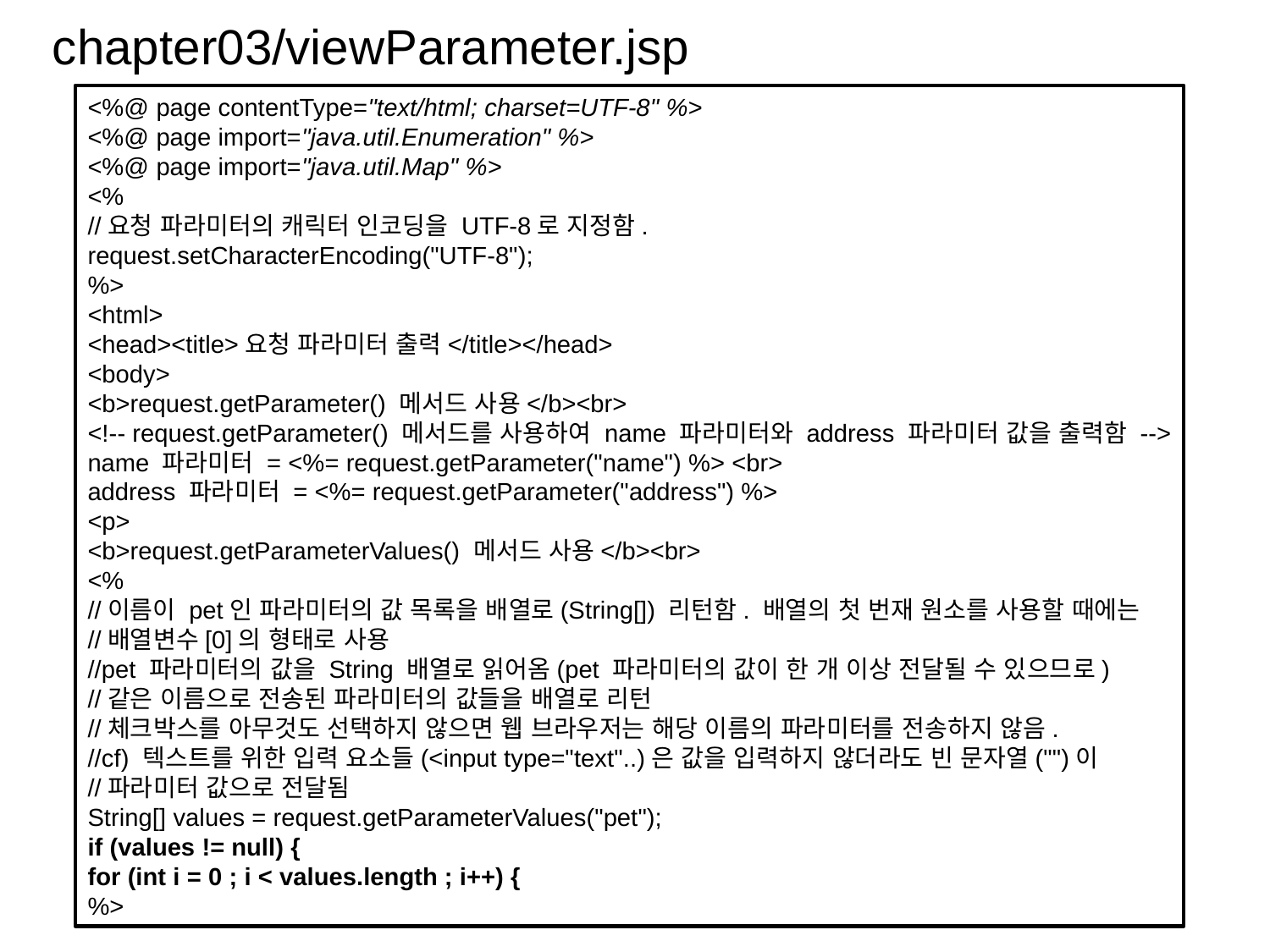

# chapter03/viewParameter.jsp
<%@ page contentType="text/html; charset=UTF-8" %>
<%@ page import="java.util.Enumeration" %>
<%@ page import="java.util.Map" %>
<%
//요청 파라미터의 캐릭터 인코딩을 UTF-8로 지정함.
request.setCharacterEncoding("UTF-8");
%>
<html>
<head><title>요청 파라미터 출력</title></head>
<body>
<b>request.getParameter() 메서드 사용</b><br>
<!-- request.getParameter() 메서드를 사용하여 name 파라미터와 address 파라미터 값을 출력함 -->
name 파라미터 = <%= request.getParameter("name") %> <br>
address 파라미터 = <%= request.getParameter("address") %>
<p>
<b>request.getParameterValues() 메서드 사용</b><br>
<%
//이름이 pet인 파라미터의 값 목록을 배열로(String[]) 리턴함. 배열의 첫 번재 원소를 사용할 때에는
//배열변수[0]의 형태로 사용
//pet 파라미터의 값을 String 배열로 읽어옴(pet 파라미터의 값이 한 개 이상 전달될 수 있으므로)
//같은 이름으로 전송된 파라미터의 값들을 배열로 리턴
//체크박스를 아무것도 선택하지 않으면 웹 브라우저는 해당 이름의 파라미터를 전송하지 않음.
//cf) 텍스트를 위한 입력 요소들(<input type="text"..)은 값을 입력하지 않더라도 빈 문자열("")이
//파라미터 값으로 전달됨
String[] values = request.getParameterValues("pet");
if (values != null) {
for (int i = 0 ; i < values.length ; i++) {
%>